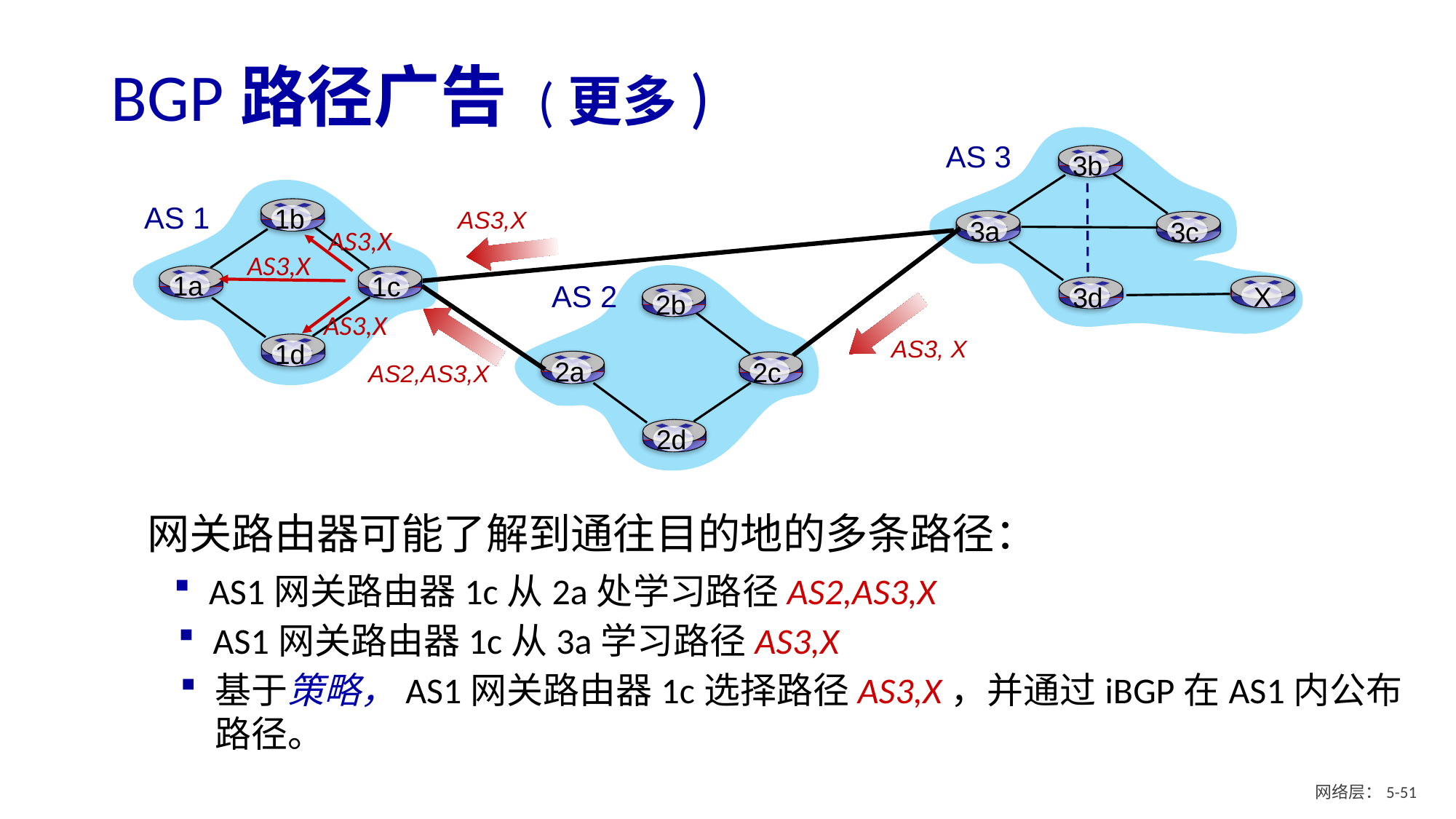

# BGP路径广告 (更多)

AS 3
3b

3a

3c

3d

1b

1a

1c

1d

AS 1

2b

2a

2c

2d

AS 2

  X

AS3,X

AS3,X
AS3,X
AS3,X

AS3, X

AS2,AS3,X
网关路由器可能了解到通往目的地的多条路径：
AS1网关路由器1c从2a处学习路径AS2,AS3,X

AS1网关路由器1c从3a学习路径AS3,X

基于策略，AS1网关路由器1c选择路径AS3,X，并通过iBGP在AS1内公布路径。

网络层：5-51